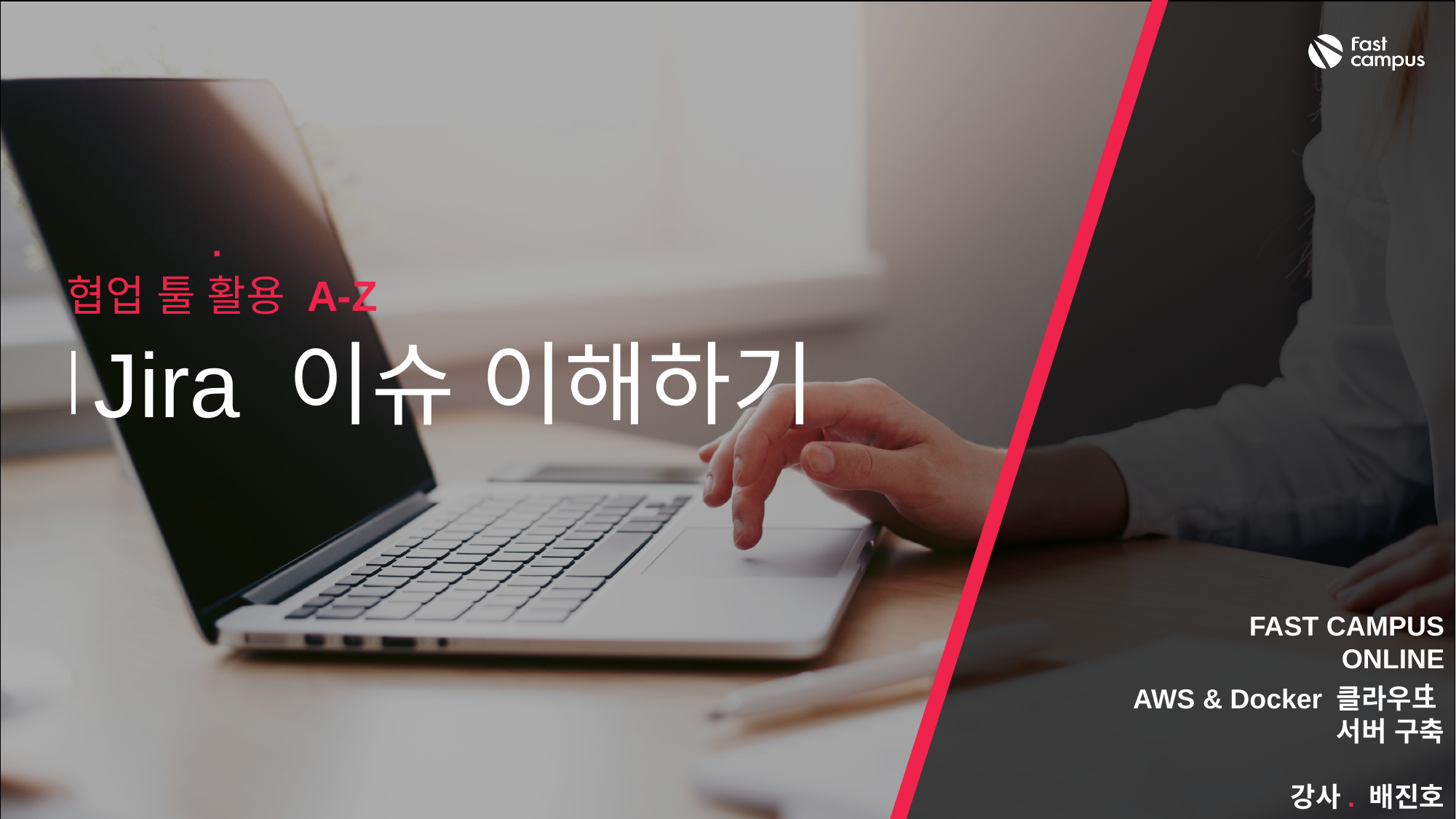

02

협업 툴 활용 A-Z
Jira 이슈 이해하기